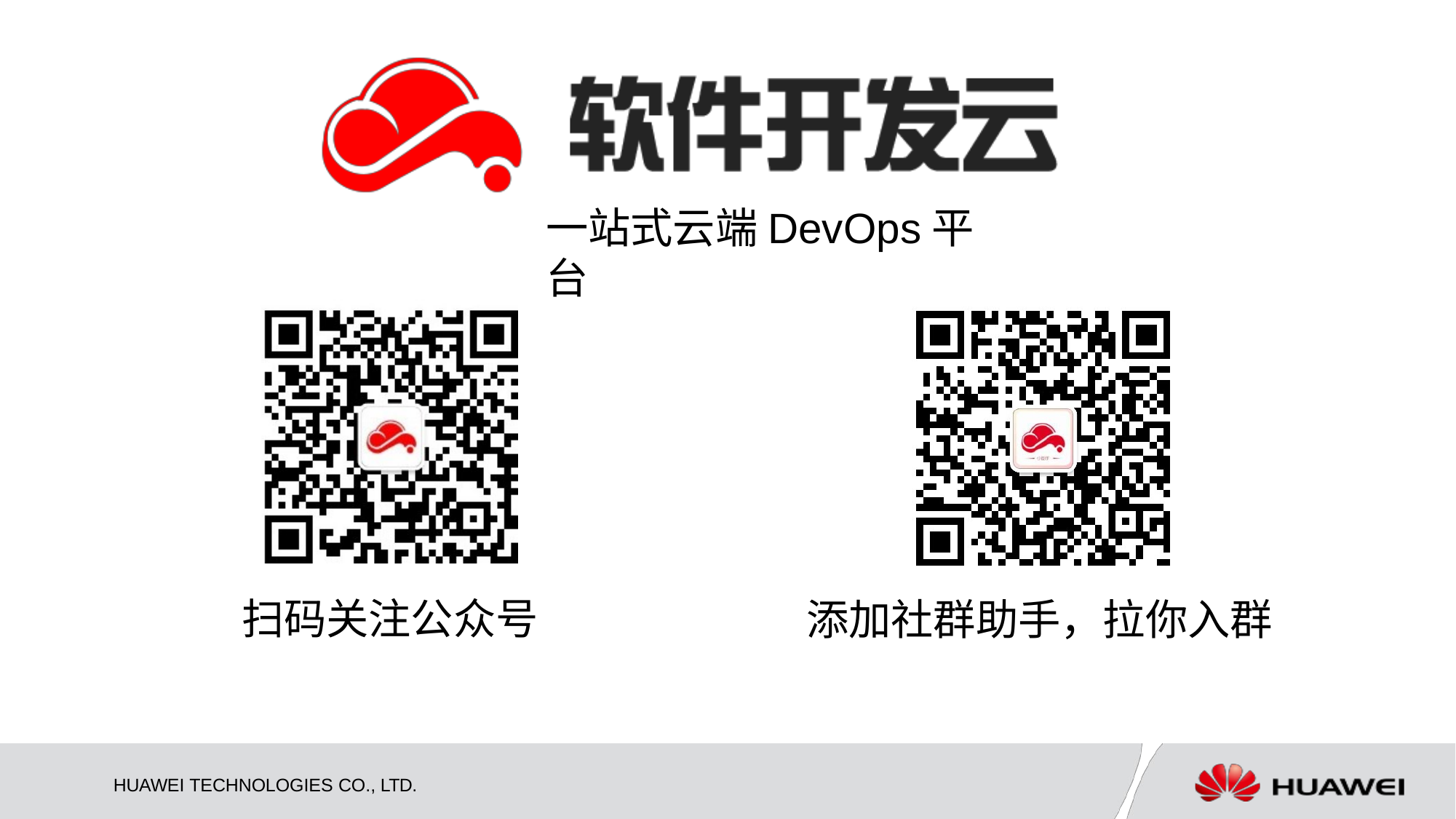

# 一站式云端DevOps平台

扫码关注公众号
添加社群助手，拉你入群

HUAWEI TECHNOLOGIES CO., LTD.